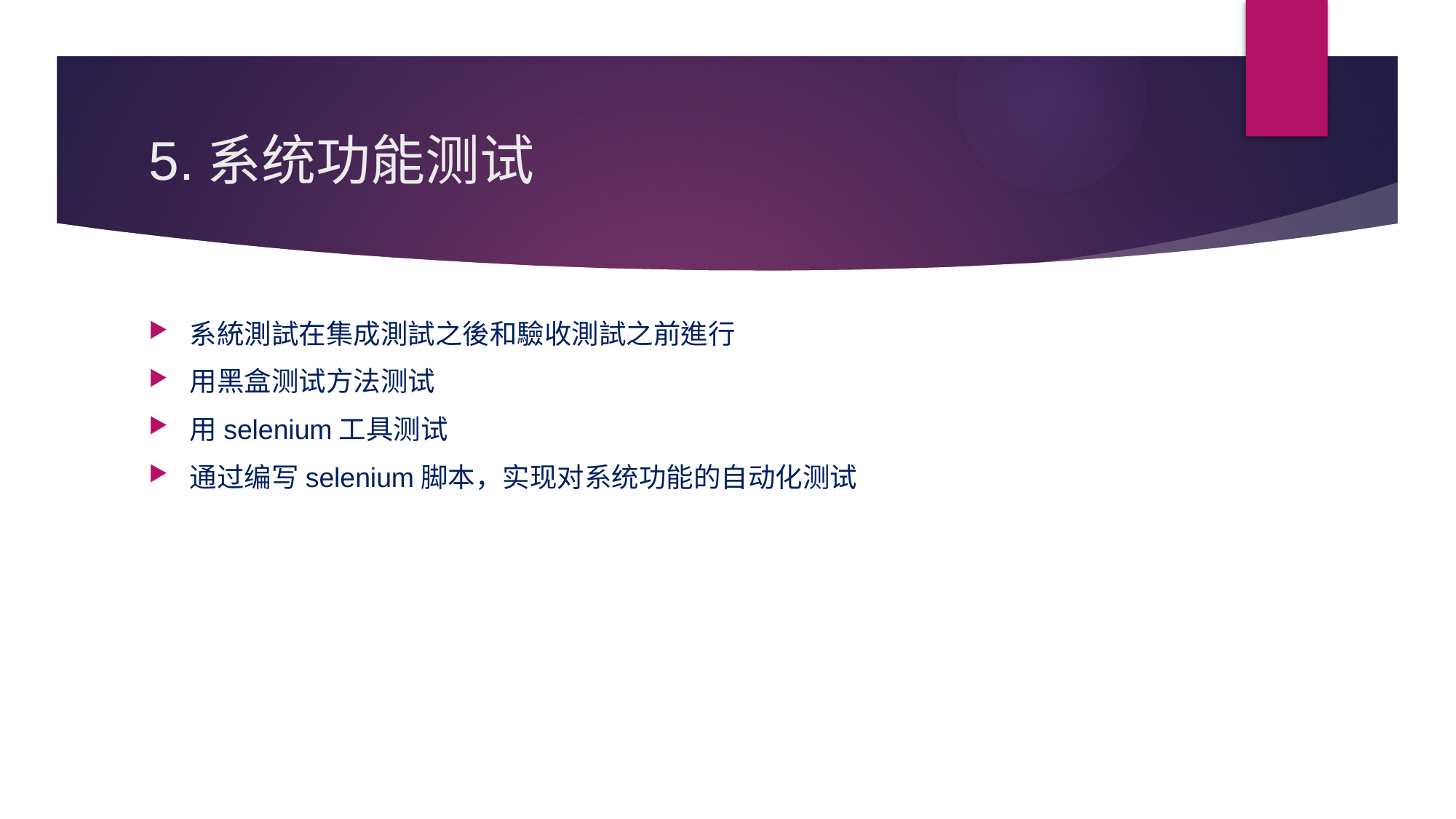

# 5.系统功能测试
系統測試在集成測試之後和驗收測試之前進行
用黑盒测试方法测试
用selenium工具测试
通过编写selenium脚本，实现对系统功能的自动化测试